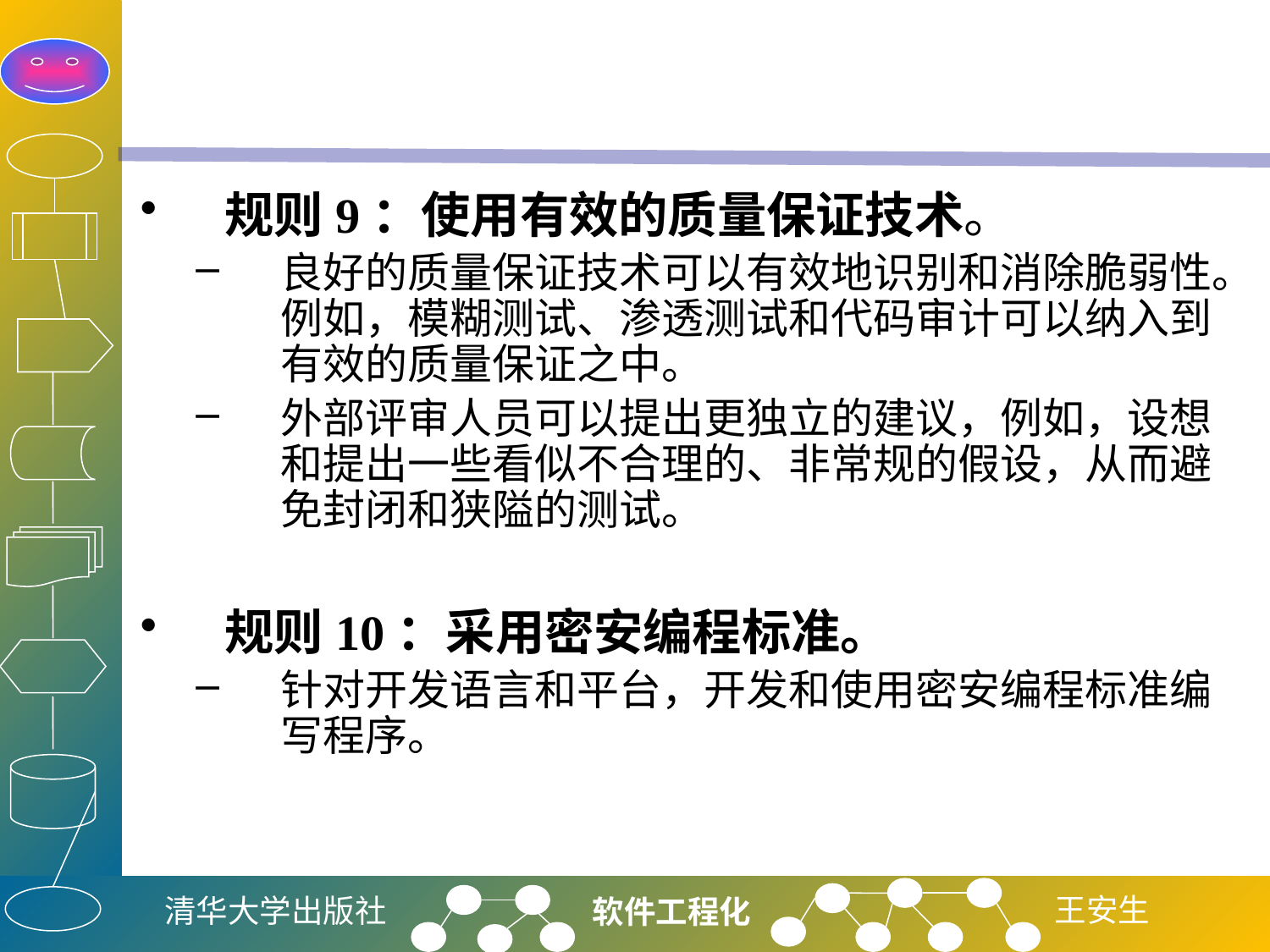

#
规则9：使用有效的质量保证技术。
良好的质量保证技术可以有效地识别和消除脆弱性。例如，模糊测试、渗透测试和代码审计可以纳入到有效的质量保证之中。
外部评审人员可以提出更独立的建议，例如，设想和提出一些看似不合理的、非常规的假设，从而避免封闭和狭隘的测试。

规则10：采用密安编程标准。
针对开发语言和平台，开发和使用密安编程标准编写程序。